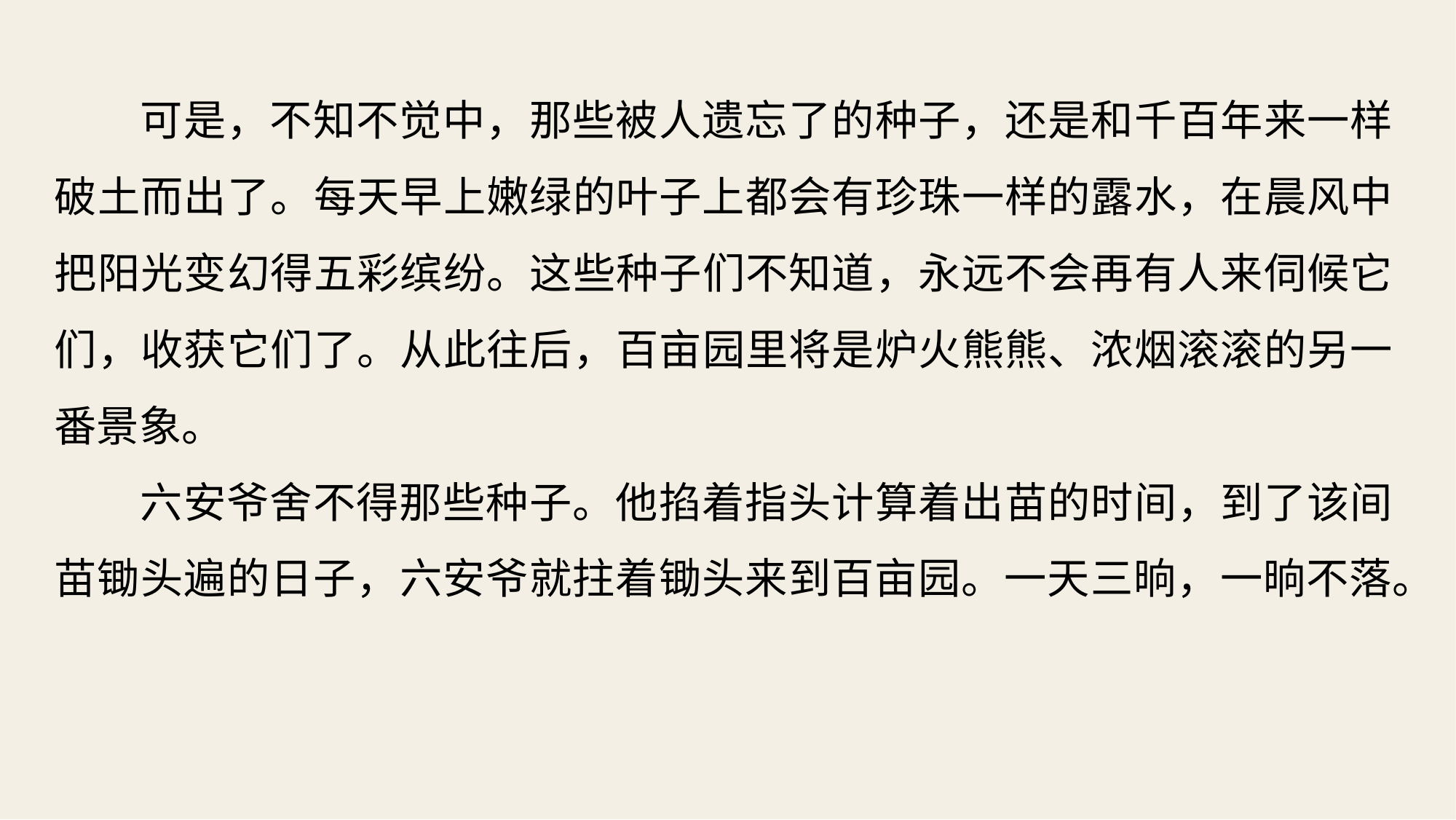

可是，不知不觉中，那些被人遗忘了的种子，还是和千百年来一样破土而出了。每天早上嫩绿的叶子上都会有珍珠一样的露水，在晨风中把阳光变幻得五彩缤纷。这些种子们不知道，永远不会再有人来伺候它们，收获它们了。从此往后，百亩园里将是炉火熊熊、浓烟滚滚的另一番景象。
六安爷舍不得那些种子。他掐着指头计算着出苗的时间，到了该间苗锄头遍的日子，六安爷就拄着锄头来到百亩园。一天三晌，一晌不落。